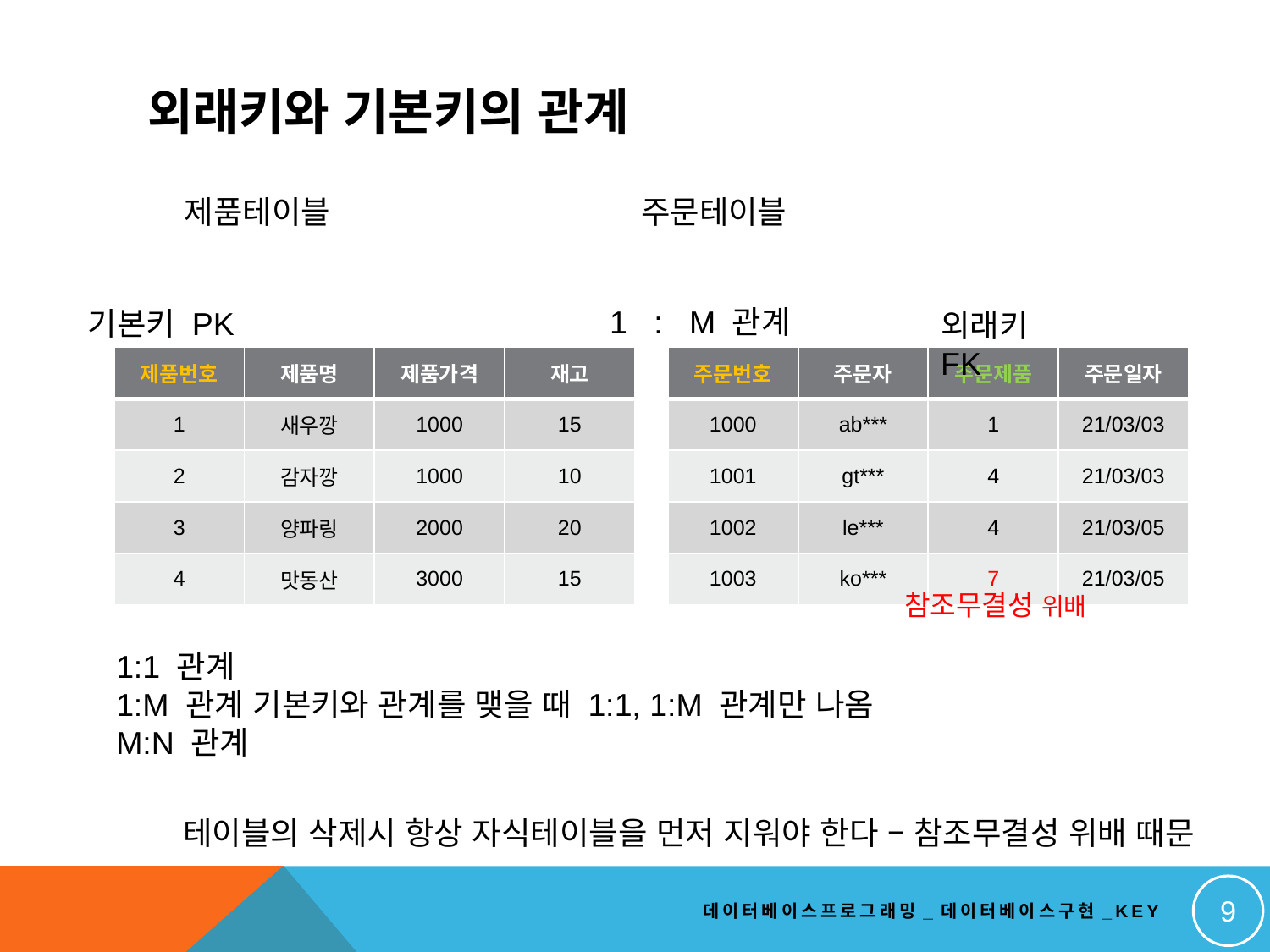

외래키와 기본키의 관계
제품테이블                                   주문테이블
1   :   M 관계
기본키 PK
외래키 FK
| 제품번호 | 제품명 | 제품가격 | 재고 |
| --- | --- | --- | --- |
| 1 | 새우깡 | 1000 | 15 |
| 2 | 감자깡 | 1000 | 10 |
| 3 | 양파링 | 2000 | 20 |
| 4 | 맛동산 | 3000 | 15 |
| 주문번호 | 주문자 | 주문제품 | 주문일자 |
| --- | --- | --- | --- |
| 1000 | ab\*\*\* | 1 | 21/03/03 |
| 1001 | gt\*\*\* | 4 | 21/03/03 |
| 1002 | le\*\*\* | 4 | 21/03/05 |
| 1003 | ko\*\*\* | 7 | 21/03/05 |
참조무결성 위배
1:1 관계
1:M 관계 기본키와 관계를 맺을 때 1:1, 1:M 관계만 나옴
M:N 관계
테이블의 삭제시 항상 자식테이블을 먼저 지워야 한다 – 참조무결성 위배 때문
9
데이터베이스프로그래밍_데이터베이스구현_KEY